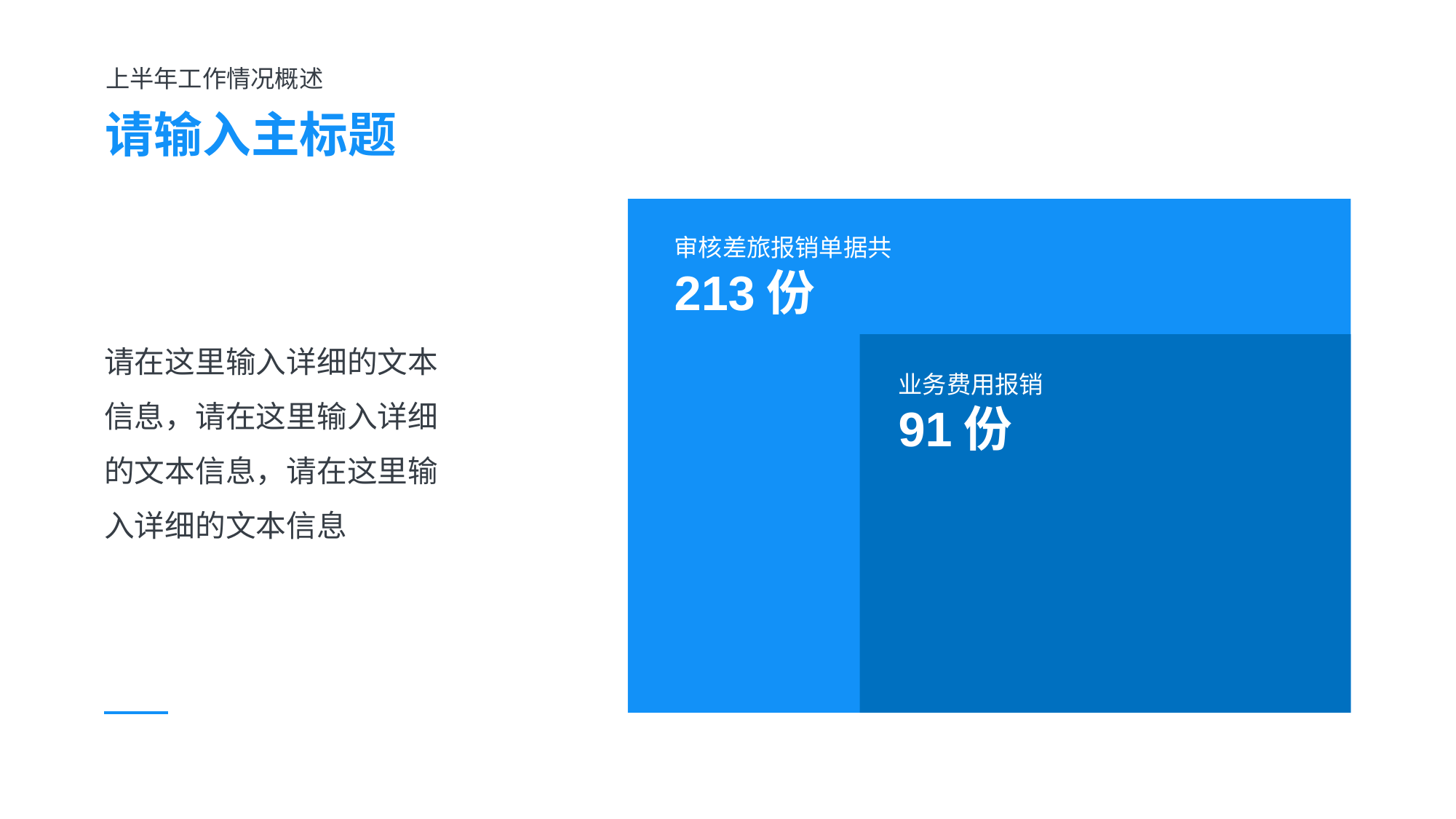

上半年工作情况概述
请输入主标题

审核差旅报销单据共
213份
请在这里输入详细的文本
信息，请在这里输入详细
的文本信息，请在这里输
入详细的文本信息
213

业务费用报销
91份
91